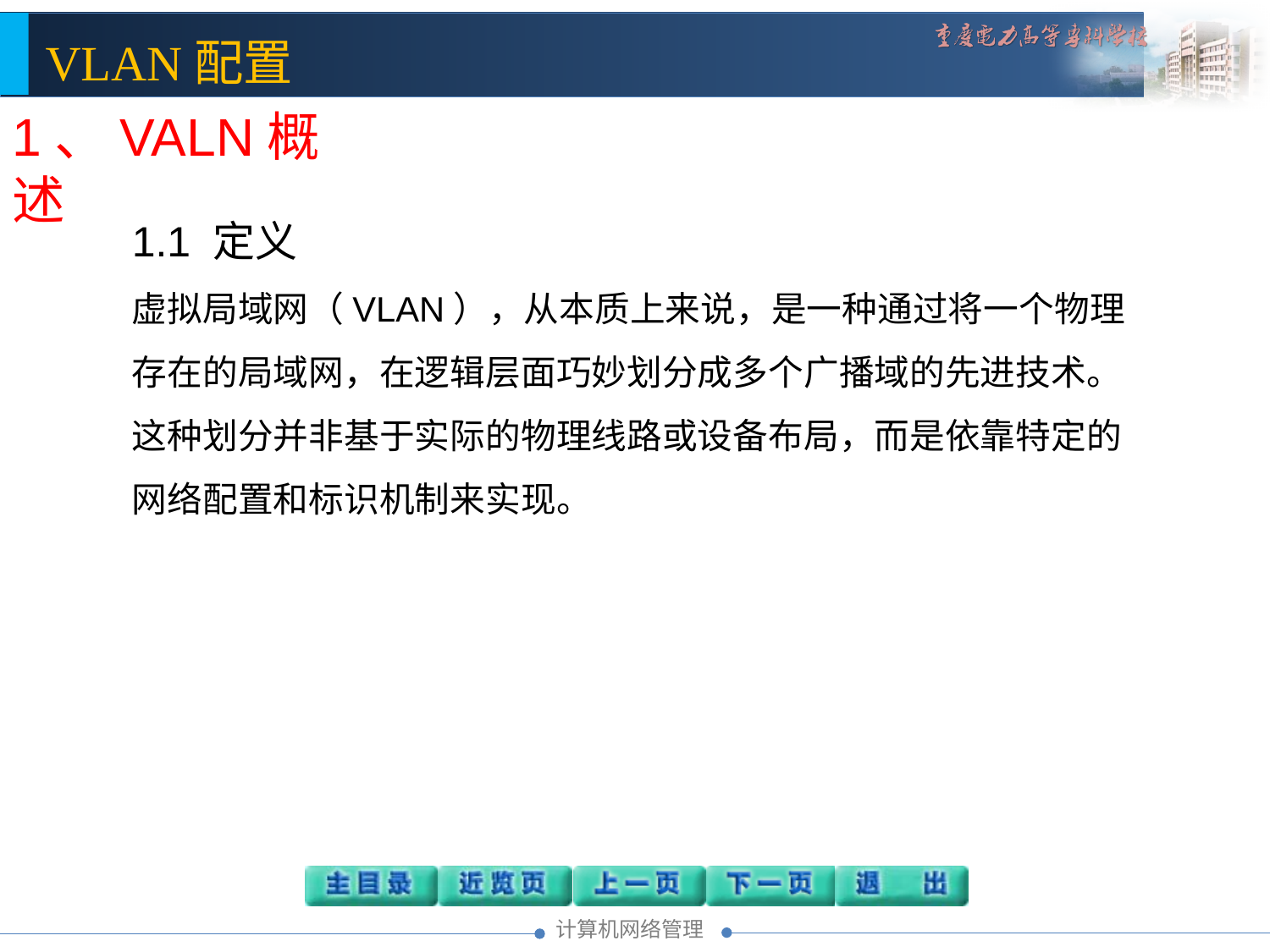

1、VALN概述
1.1 定义
虚拟局域网（VLAN），从本质上来说，是一种通过将一个物理存在的局域网，在逻辑层面巧妙划分成多个广播域的先进技术。这种划分并非基于实际的物理线路或设备布局，而是依靠特定的网络配置和标识机制来实现。